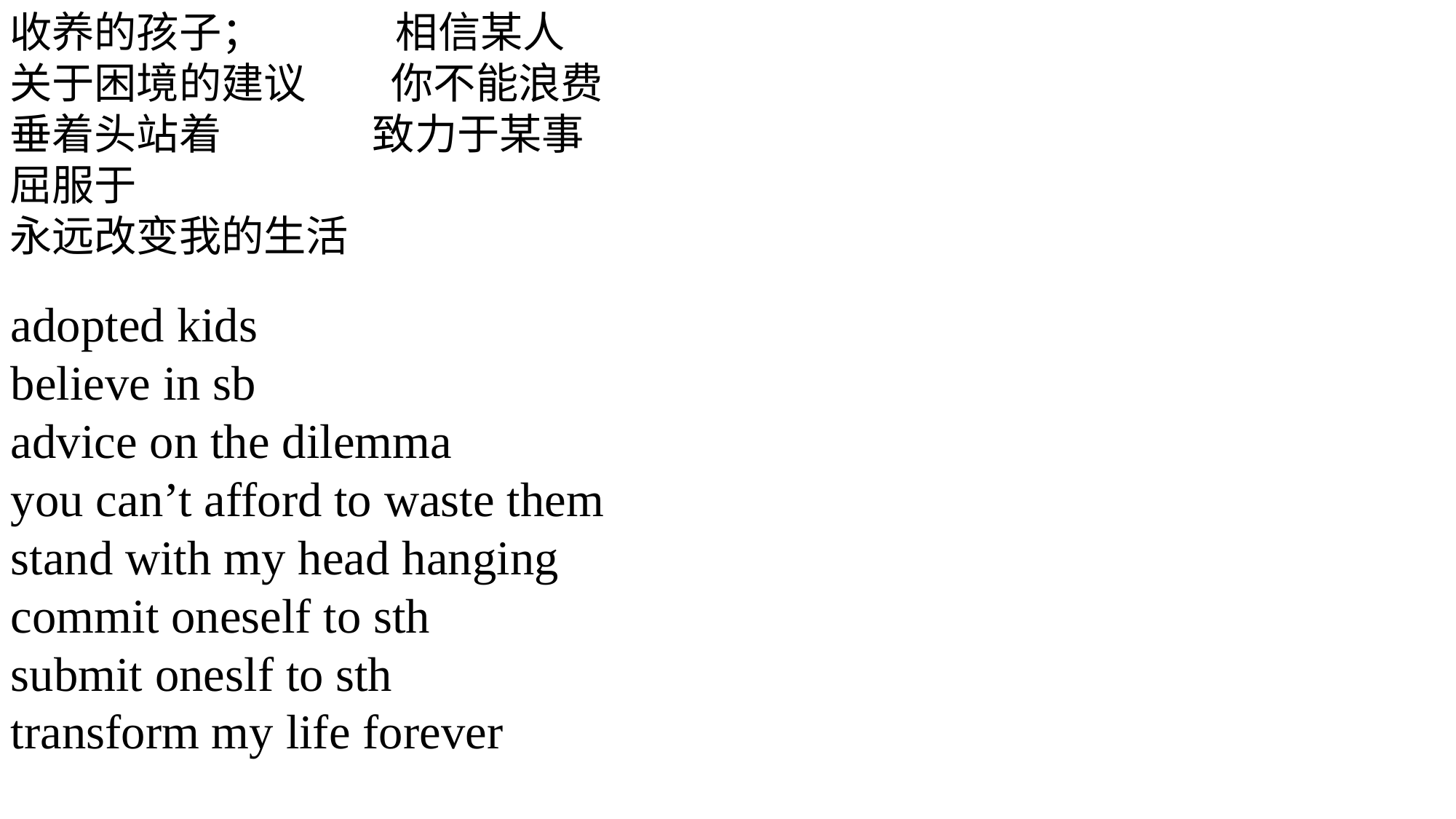

收养的孩子；              相信某人
关于困境的建议         你不能浪费
垂着头站着                致力于某事
屈服于
永远改变我的生活
adopted kids
believe in sb
advice on the dilemma
you can’t afford to waste them
stand with my head hanging
commit oneself to sth
submit oneslf to sth
transform my life forever